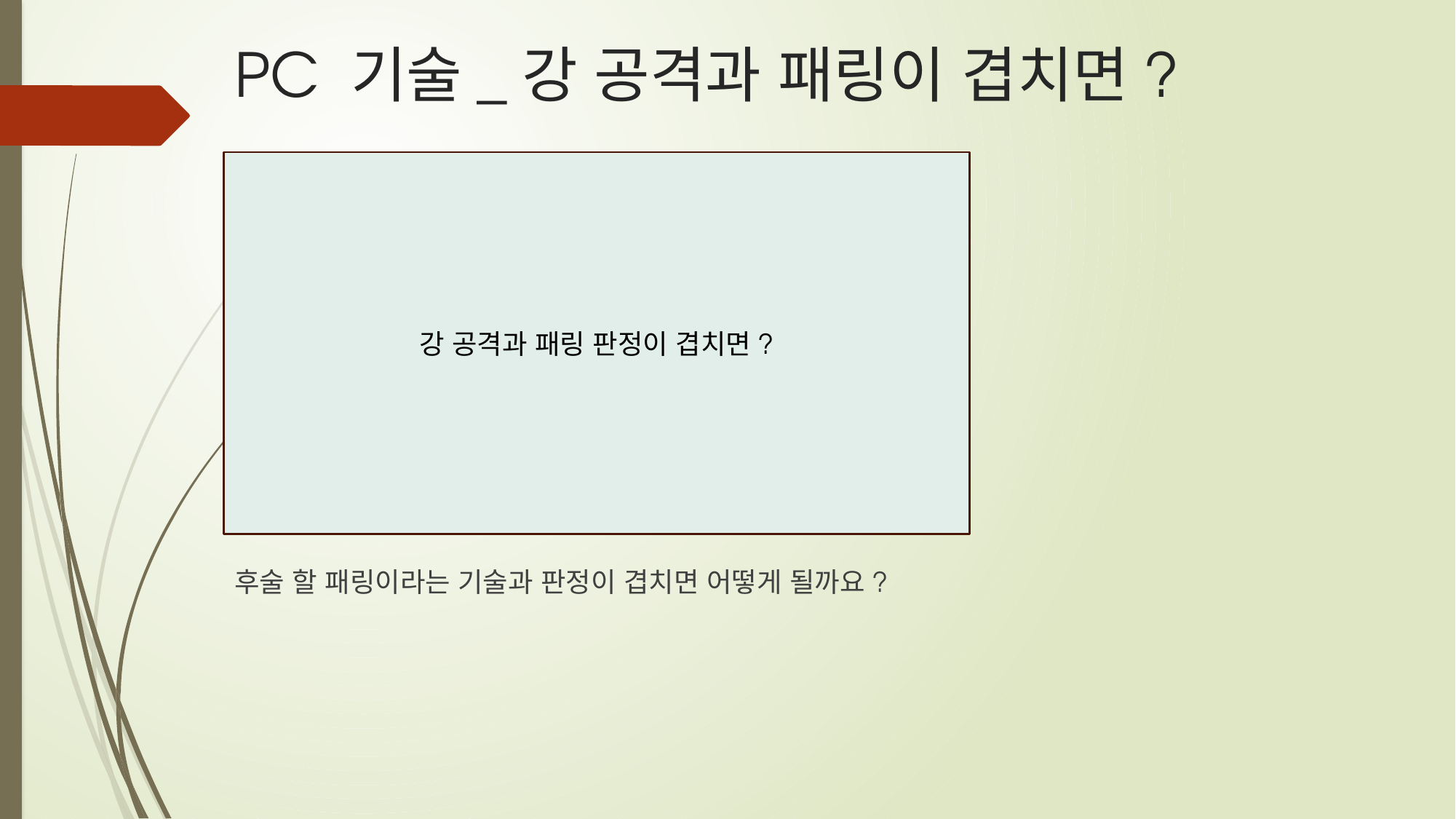

# PC 기술_강 공격과 패링이 겹치면?
강 공격과 패링 판정이 겹치면?
후술 할 패링이라는 기술과 판정이 겹치면 어떻게 될까요?